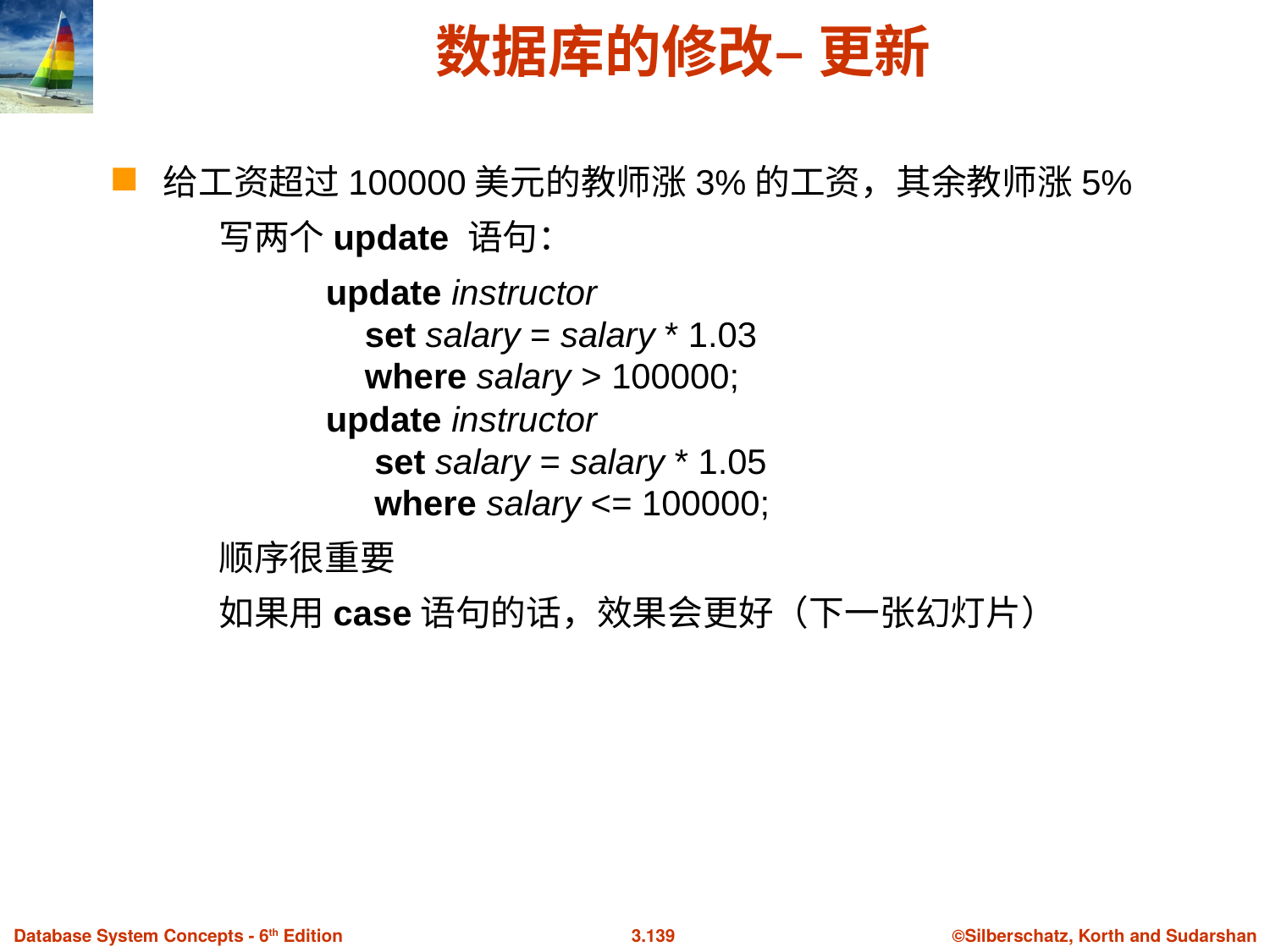

# 数据库的修改– 更新
给工资超过100000美元的教师涨3%的工资，其余教师涨5%
写两个update 语句：
	           update instructor
               set salary = salary * 1.03
               where salary > 100000;
           update instructor
                set salary = salary * 1.05
                where salary <= 100000;
顺序很重要
如果用case语句的话，效果会更好（下一张幻灯片）